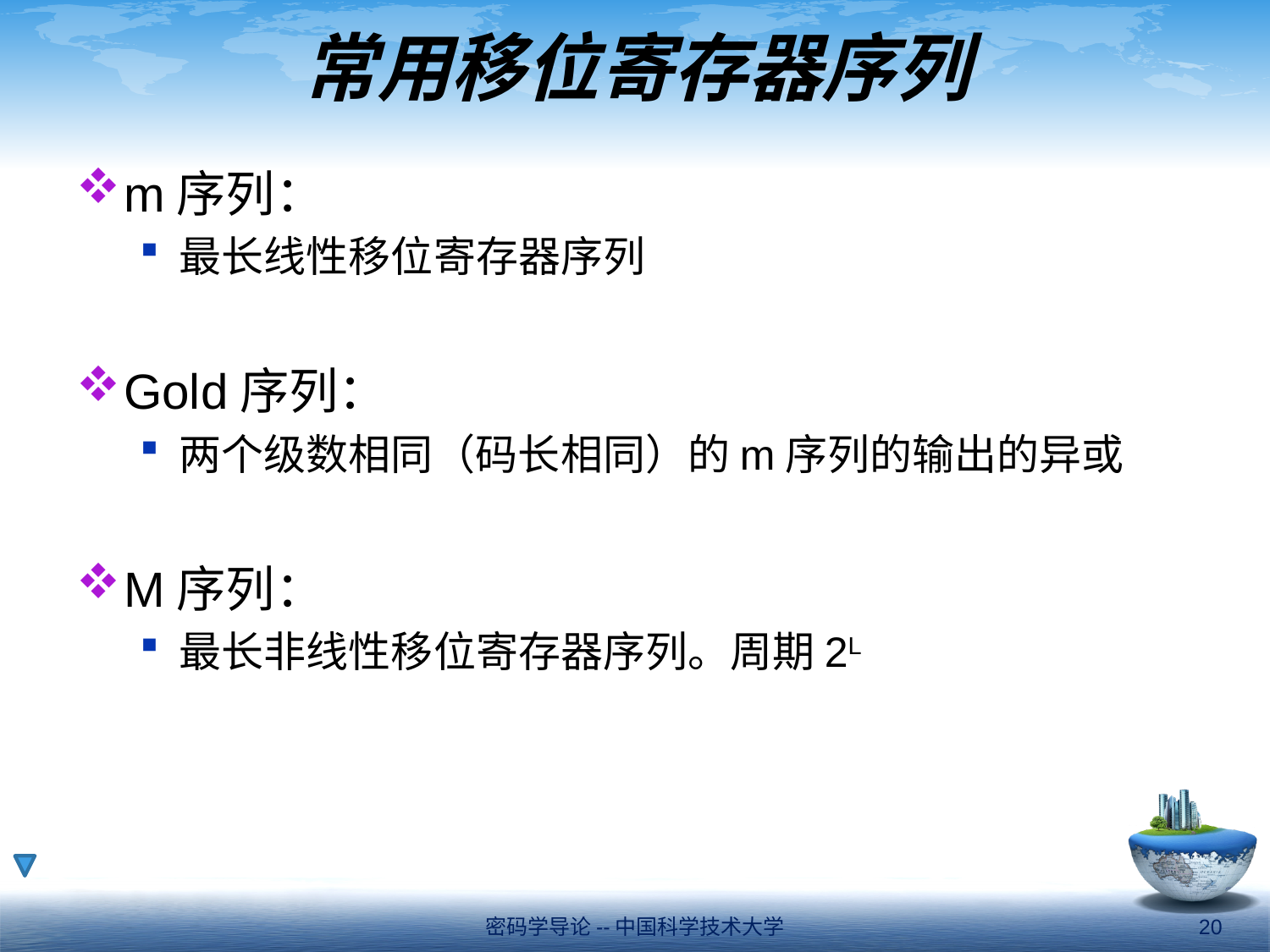

# 常用移位寄存器序列
m序列：
最长线性移位寄存器序列

Gold序列：
两个级数相同（码长相同）的m序列的输出的异或

M序列：
最长非线性移位寄存器序列。周期2L

密码学导论--中国科学技术大学
20